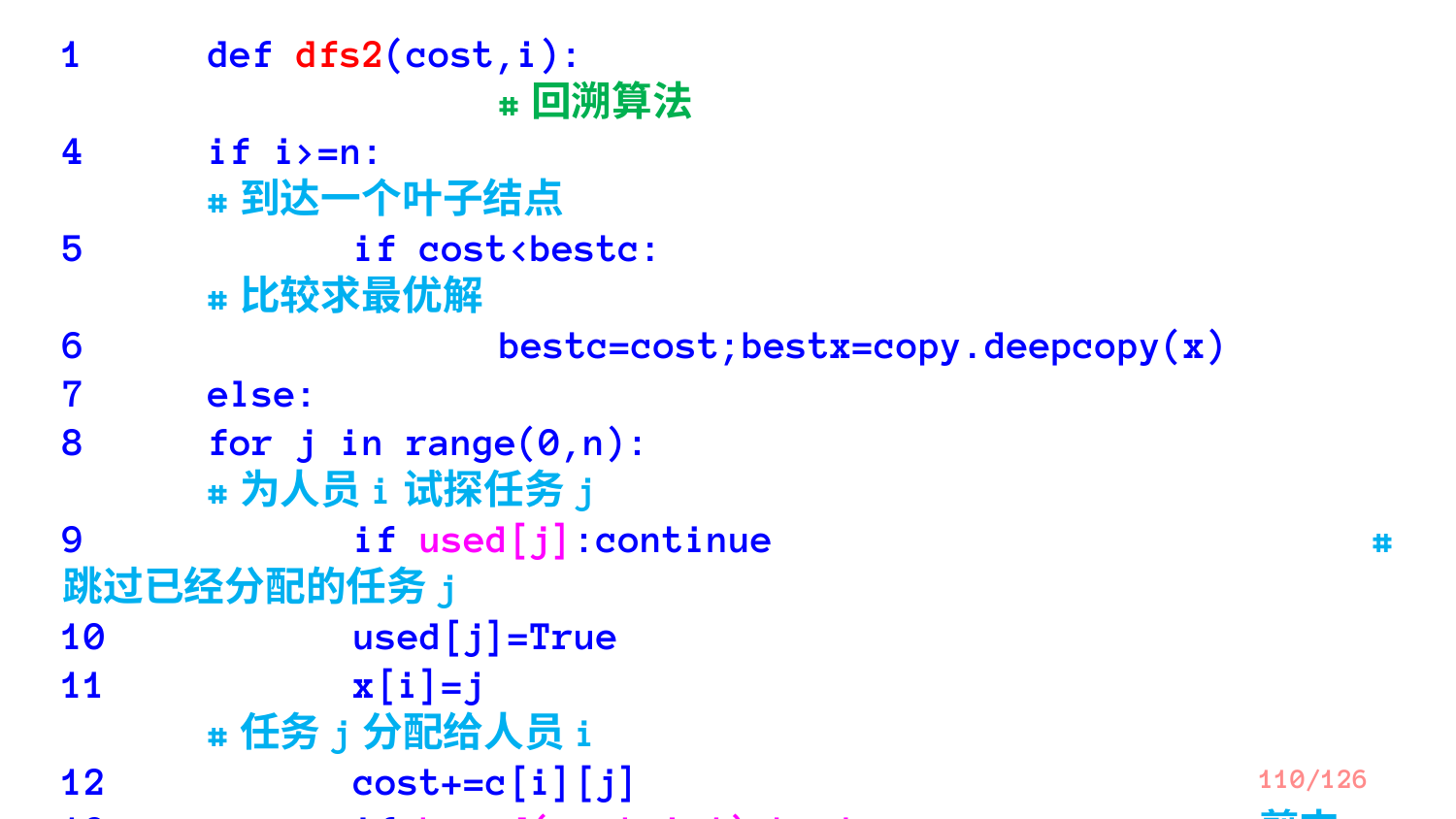

1	def dfs2(cost,i):									#回溯算法
4   	if i>=n:			            				#到达一个叶子结点
5    		if cost<bestc:		        			#比较求最优解
6      		bestc=cost;bestx=copy.deepcopy(x)
7    	else:
8     	for j in range(0,n):						#为人员i试探任务j
9        	if used[j]:continue					#跳过已经分配的任务j
10        	used[j]=True
11        	x[i]=j					      			#任务j分配给人员i
12        	cost+=c[i][j]
13        	if bound(cost,i+1)<bestc:			#剪支
14         	dfs2(cost,i+1)			  			#为人员i+1分配任务
15        	used[j]=False							#回退
16       	x[i]=-1
17       	cost-=c[i][j]
110/126